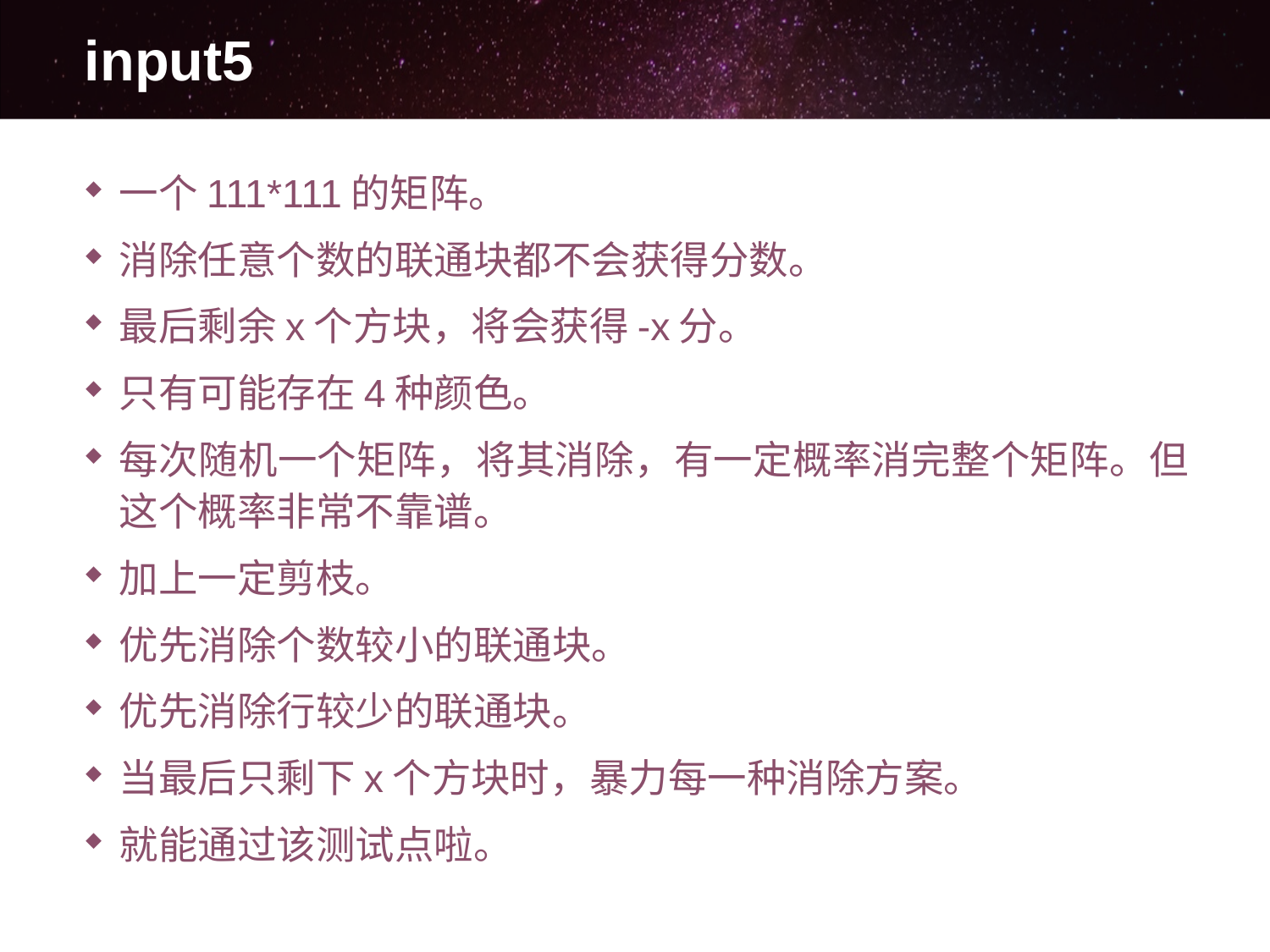

# input5
一个111*111的矩阵。
消除任意个数的联通块都不会获得分数。
最后剩余x个方块，将会获得-x分。
只有可能存在4种颜色。
每次随机一个矩阵，将其消除，有一定概率消完整个矩阵。但这个概率非常不靠谱。
加上一定剪枝。
优先消除个数较小的联通块。
优先消除行较少的联通块。
当最后只剩下x个方块时，暴力每一种消除方案。
就能通过该测试点啦。